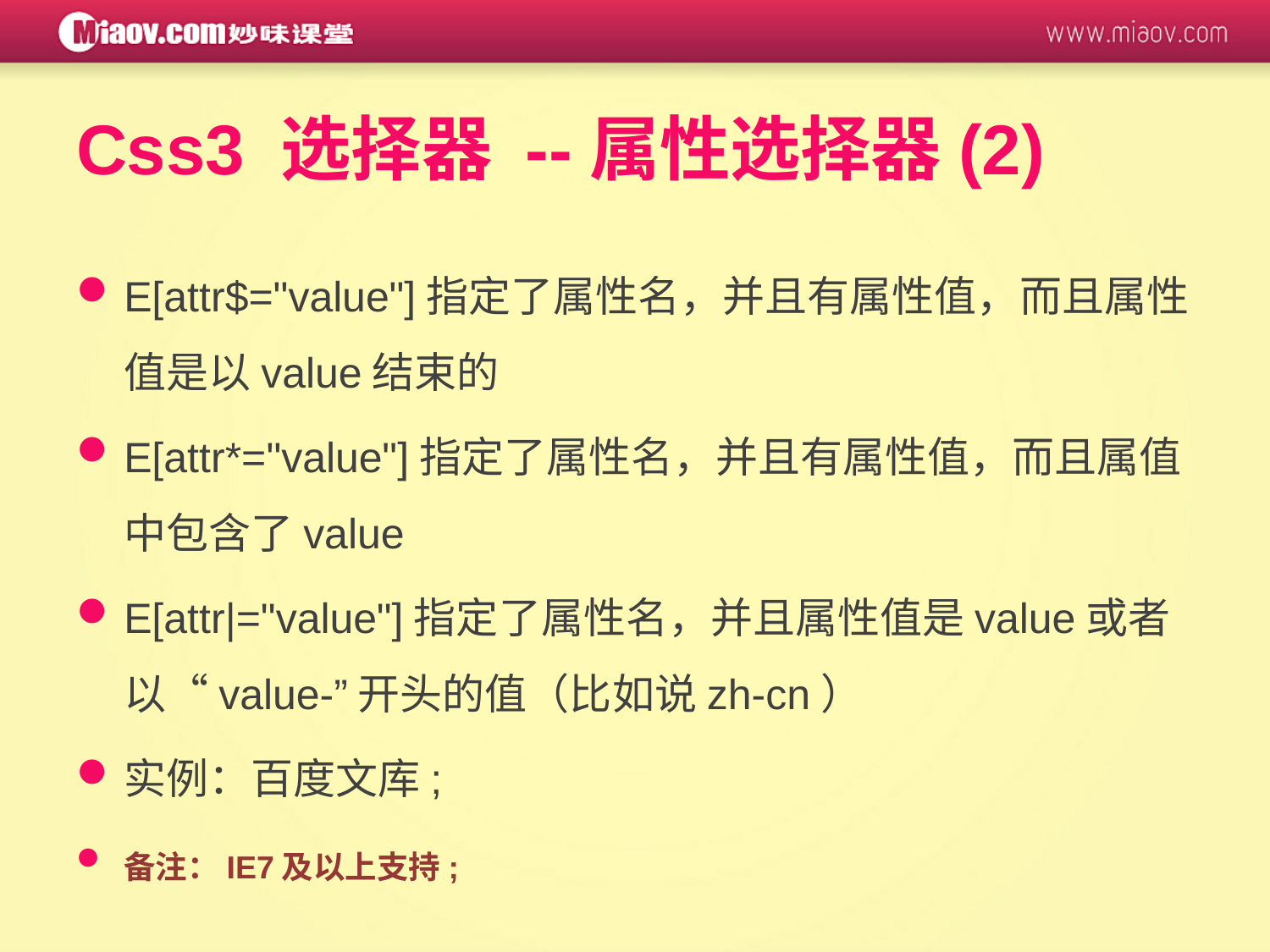

# Css3 选择器 --属性选择器(2)
E[attr$="value"]指定了属性名，并且有属性值，而且属性值是以value结束的
E[attr*="value"]指定了属性名，并且有属性值，而且属值中包含了value
E[attr|="value"]指定了属性名，并且属性值是value或者以“value-”开头的值（比如说zh-cn）
实例：百度文库;
备注：IE7及以上支持;